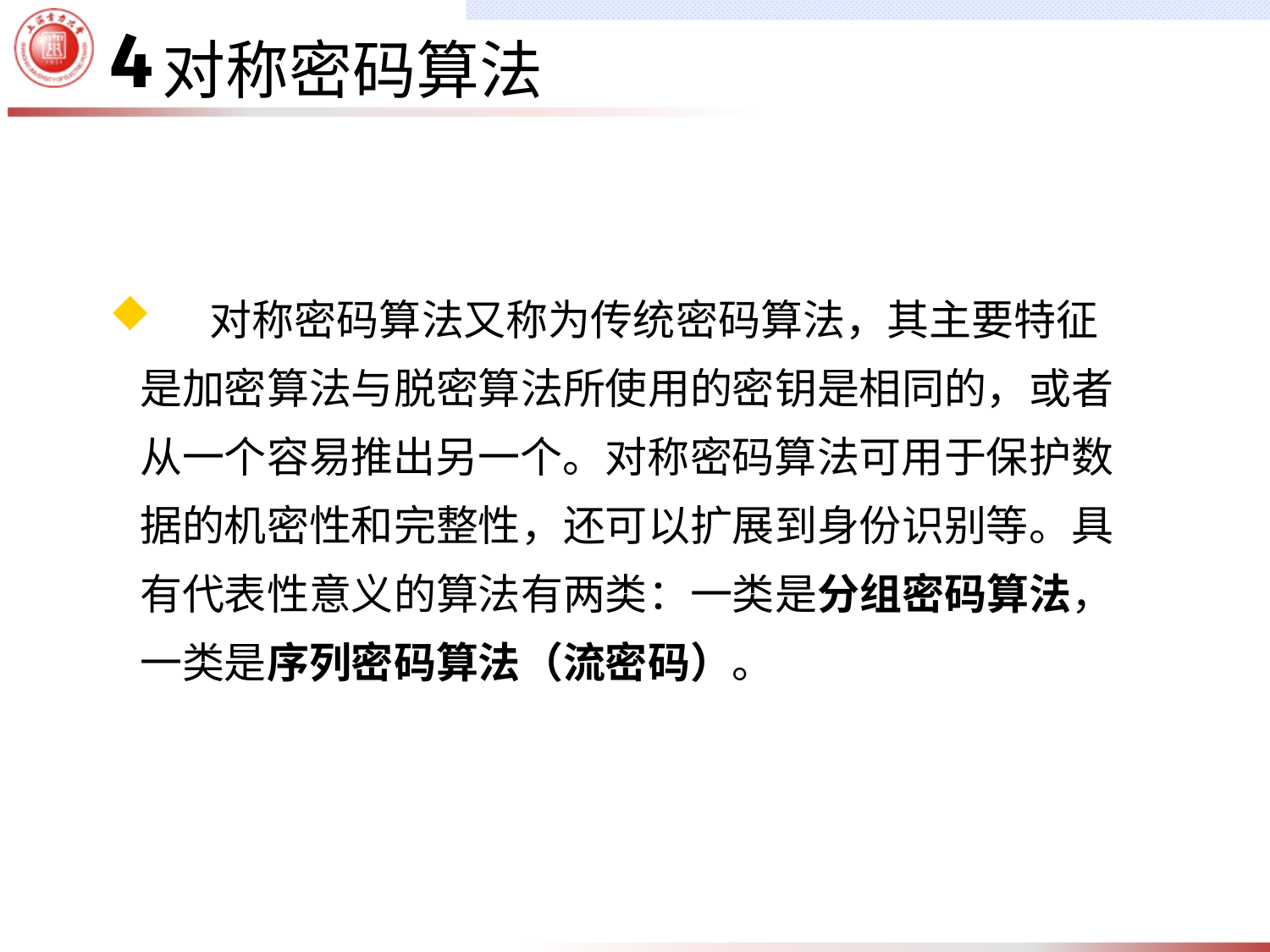

4
对称密码算法
     对称密码算法又称为传统密码算法，其主要特征是加密算法与脱密算法所使用的密钥是相同的，或者从一个容易推出另一个。对称密码算法可用于保护数据的机密性和完整性，还可以扩展到身份识别等。具有代表性意义的算法有两类：一类是分组密码算法，一类是序列密码算法（流密码）。